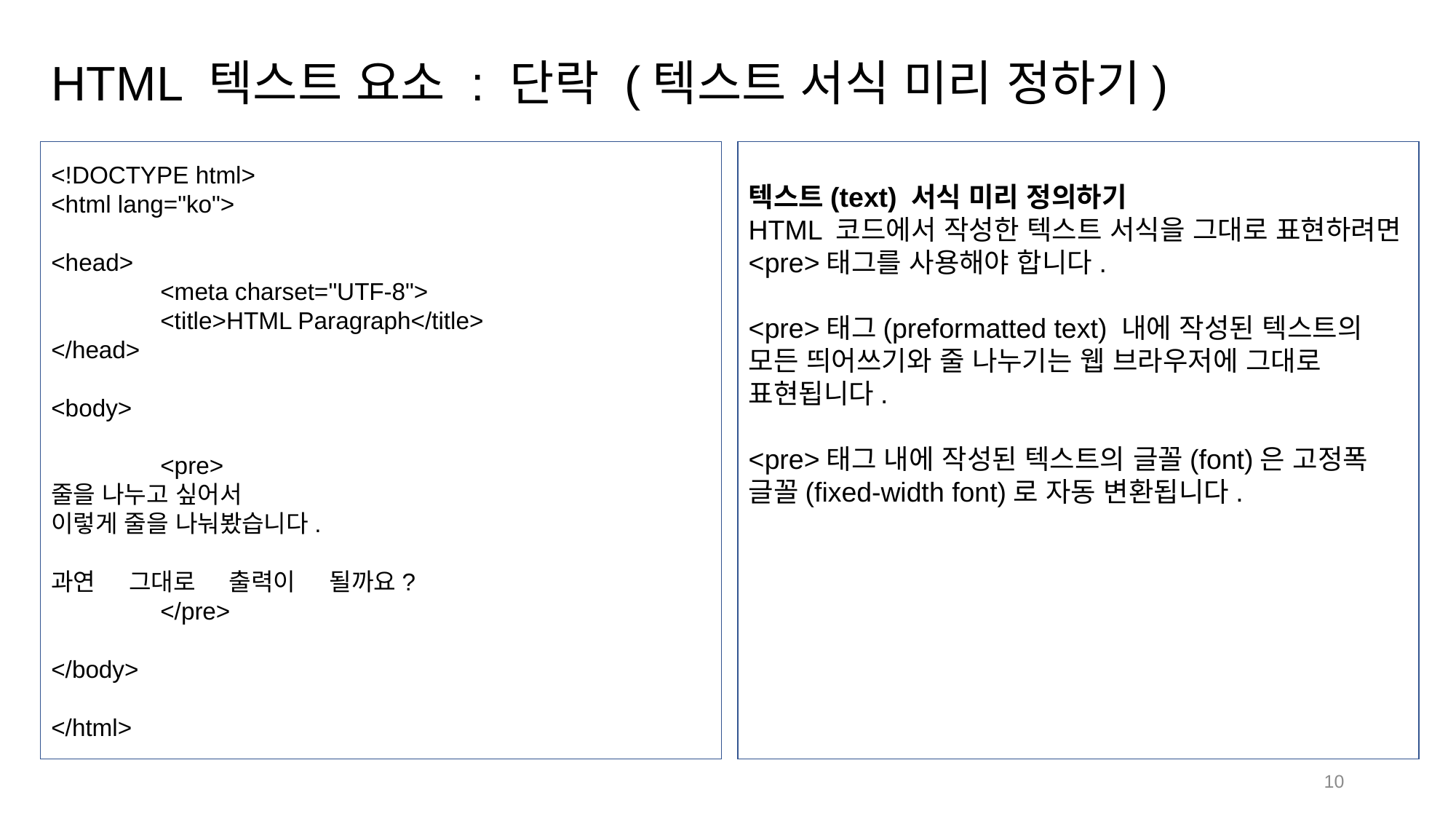

# HTML 텍스트 요소 : 단락 (텍스트 서식 미리 정하기)
<!DOCTYPE html>
<html lang="ko">

<head>
	<meta charset="UTF-8">
	<title>HTML Paragraph</title>
</head>

<body>

	<pre>
줄을 나누고 싶어서
이렇게 줄을 나눠봤습니다.

과연     그대로     출력이     될까요?
	</pre>

</body>

</html>

텍스트(text) 서식 미리 정의하기
HTML 코드에서 작성한 텍스트 서식을 그대로 표현하려면 <pre>태그를 사용해야 합니다.

<pre>태그(preformatted text) 내에 작성된 텍스트의 모든 띄어쓰기와 줄 나누기는 웹 브라우저에 그대로 표현됩니다.

<pre>태그 내에 작성된 텍스트의 글꼴(font)은 고정폭 글꼴(fixed-width font)로 자동 변환됩니다.
10